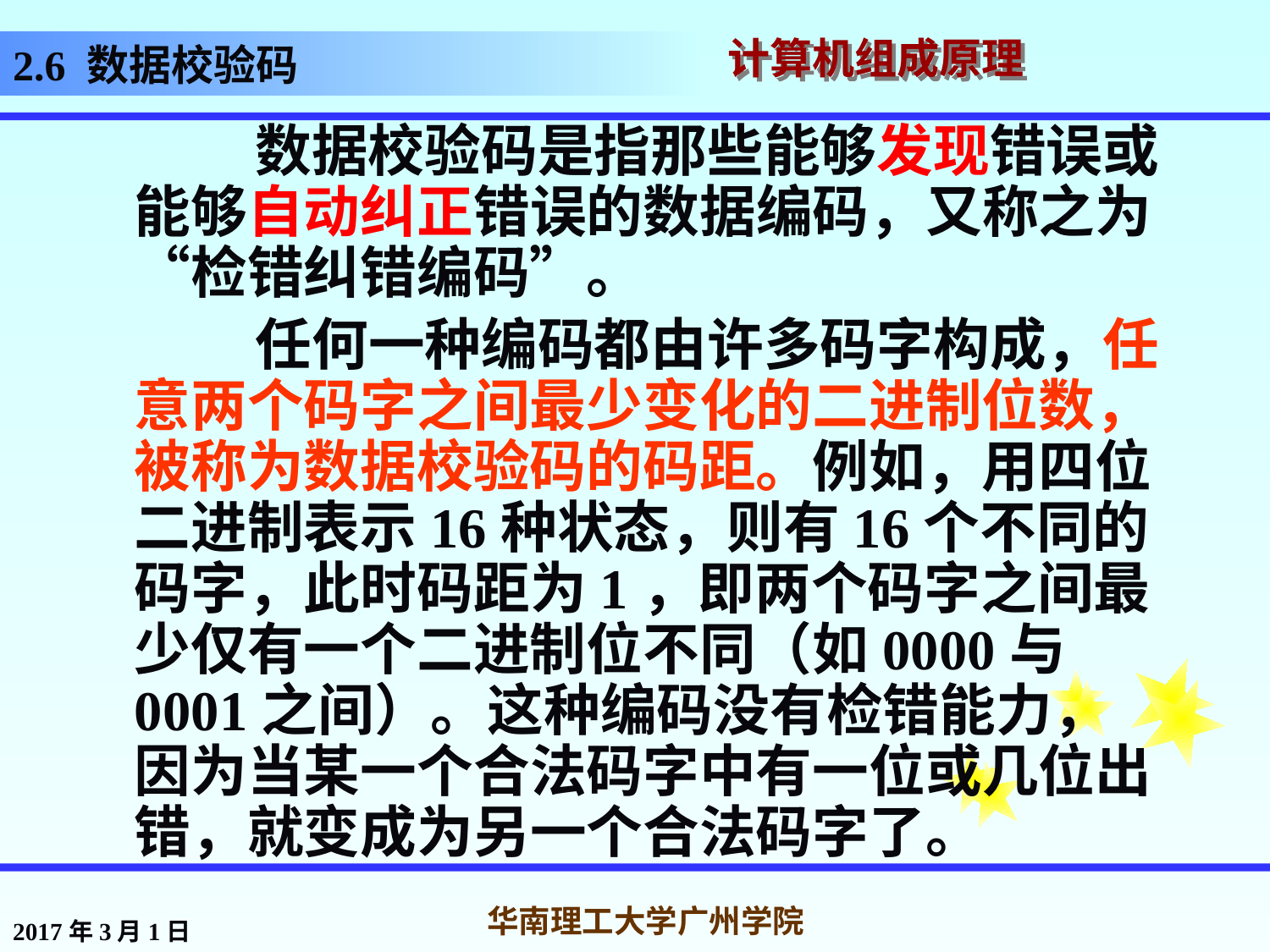

2.6 数据校验码
            数据校验码是指那些能够发现错误或能够自动纠正错误的数据编码，又称之为“检错纠错编码”。
            任何一种编码都由许多码字构成，任意两个码字之间最少变化的二进制位数，被称为数据校验码的码距。例如，用四位二进制表示16种状态，则有16个不同的码字，此时码距为1，即两个码字之间最少仅有一个二进制位不同（如0000与0001之间）。这种编码没有检错能力，因为当某一个合法码字中有一位或几位出错，就变成为另一个合法码字了。
2017年3月1日
华南理工大学广州学院